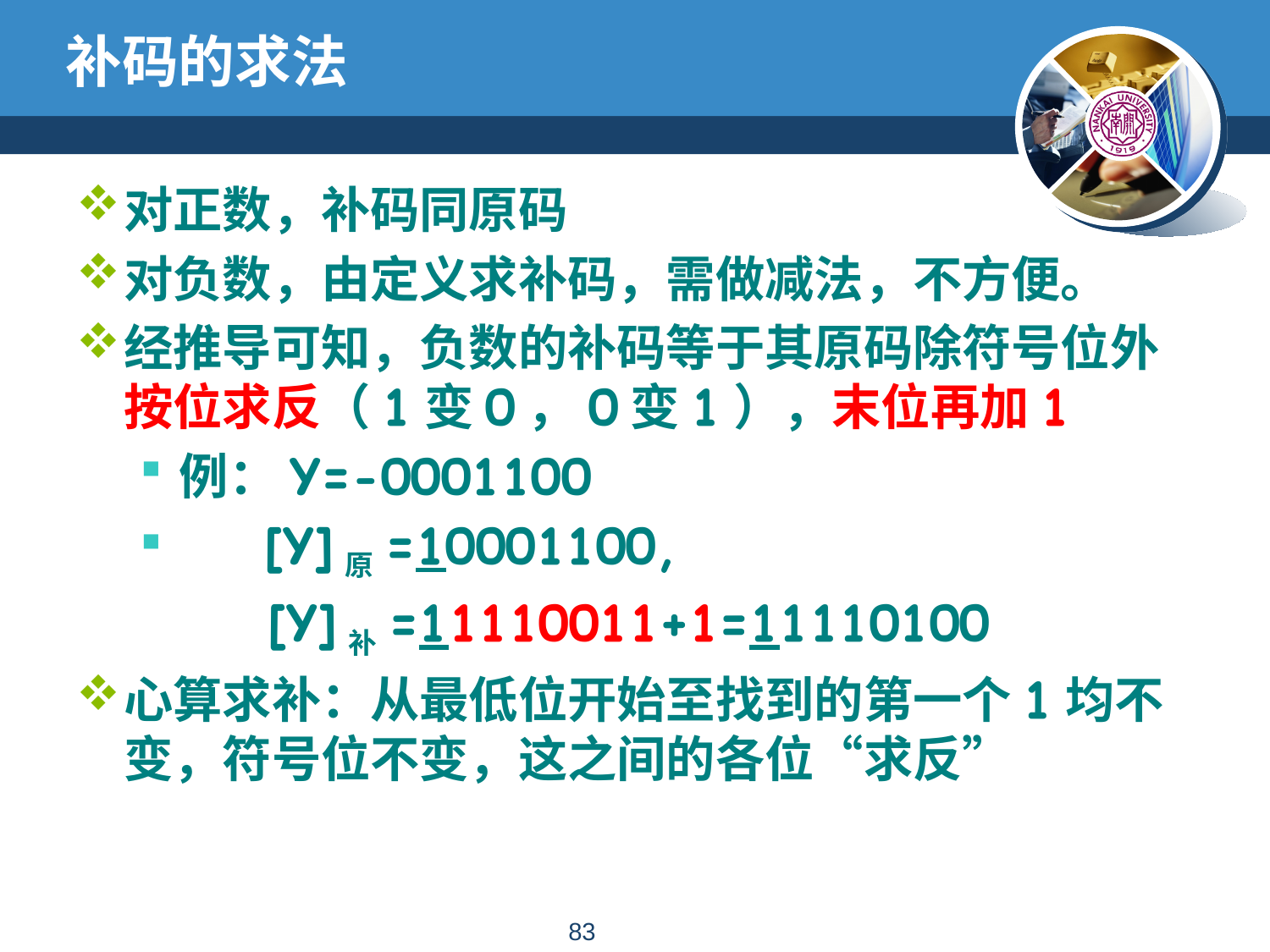

# 补码的求法
对正数，补码同原码
对负数，由定义求补码，需做减法，不方便。
经推导可知，负数的补码等于其原码除符号位外按位求反（1变0，0变1），末位再加1
例：Y=-0001100
    [Y]原=10001100,
      [Y]补=11110011+1=11110100
心算求补：从最低位开始至找到的第一个1均不变，符号位不变，这之间的各位“求反”
83